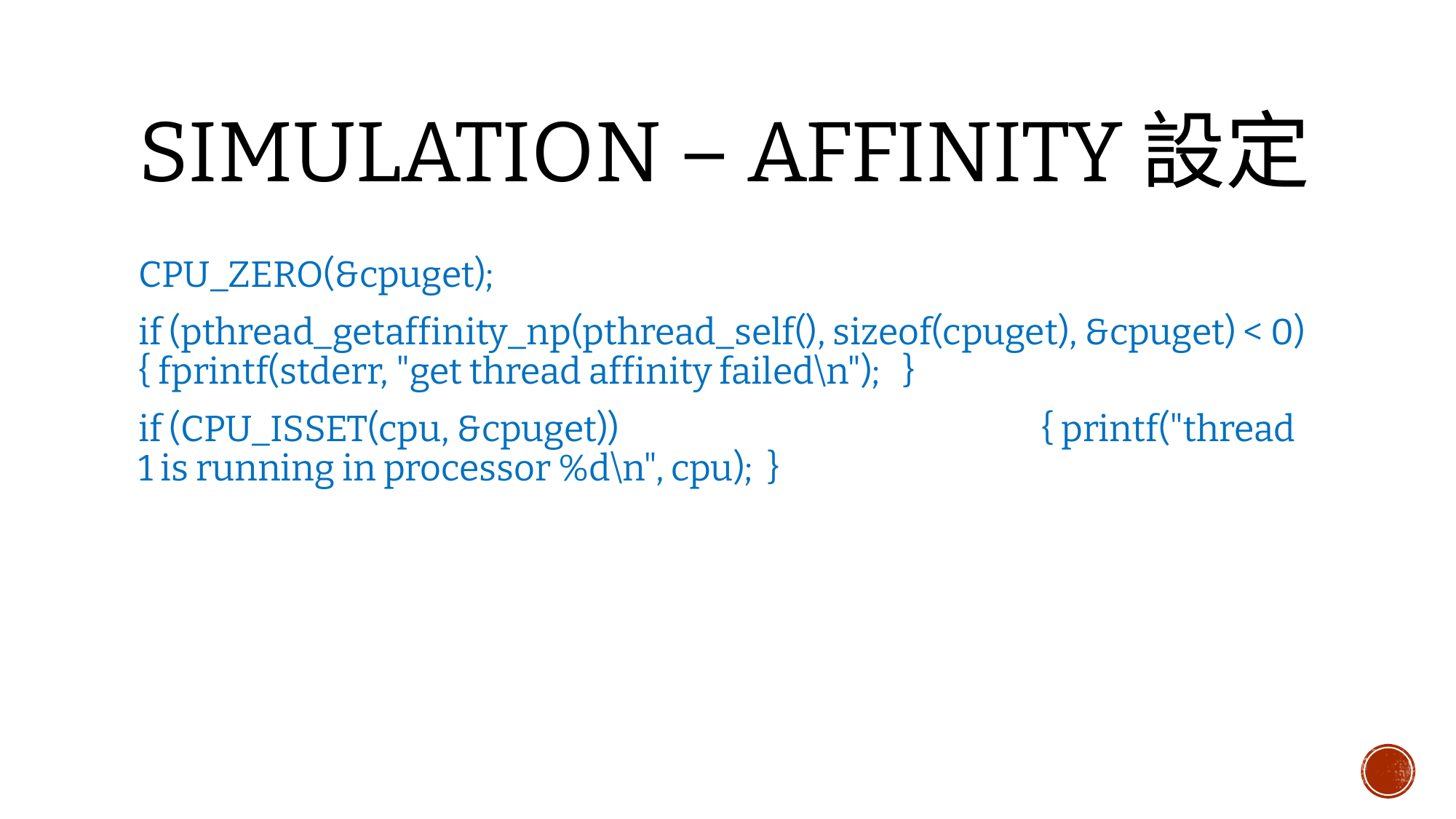

# Simulation – Affinity設定
CPU_ZERO(&cpuget);
if (pthread_getaffinity_np(pthread_self(), sizeof(cpuget), &cpuget) < 0) { fprintf(stderr, "get thread affinity failed\n");	}
if (CPU_ISSET(cpu, &cpuget))                                                          { printf("thread 1 is running in processor %d\n", cpu);  }